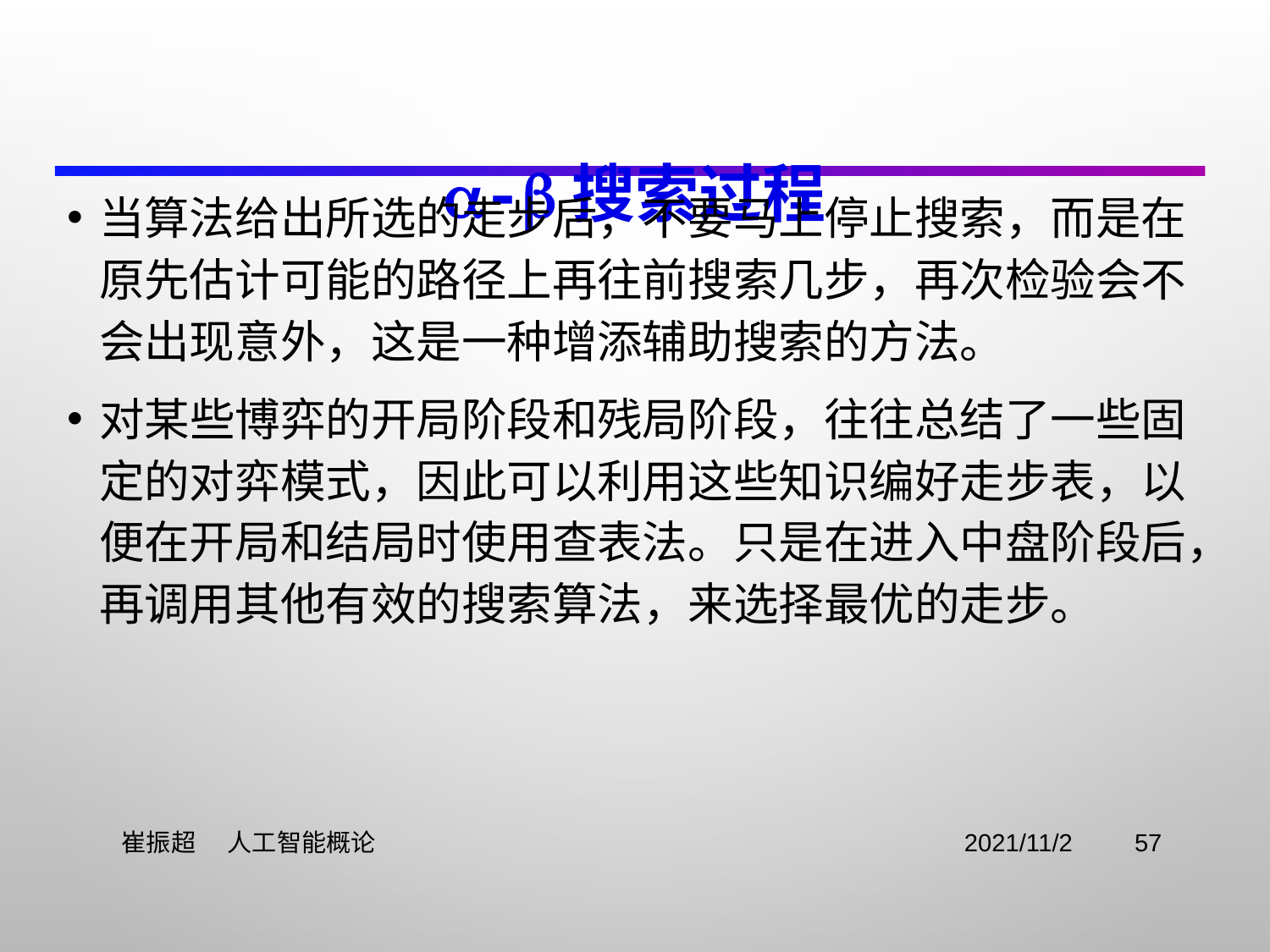

# α-β搜索过程
当算法给出所选的走步后，不要马上停止搜索，而是在原先估计可能的路径上再往前搜索几步，再次检验会不会出现意外，这是一种增添辅助搜索的方法。
对某些博弈的开局阶段和残局阶段，往往总结了一些固定的对弈模式，因此可以利用这些知识编好走步表，以便在开局和结局时使用查表法。只是在进入中盘阶段后，再调用其他有效的搜索算法，来选择最优的走步。

 崔振超    人工智能概论
2021/11/2
57